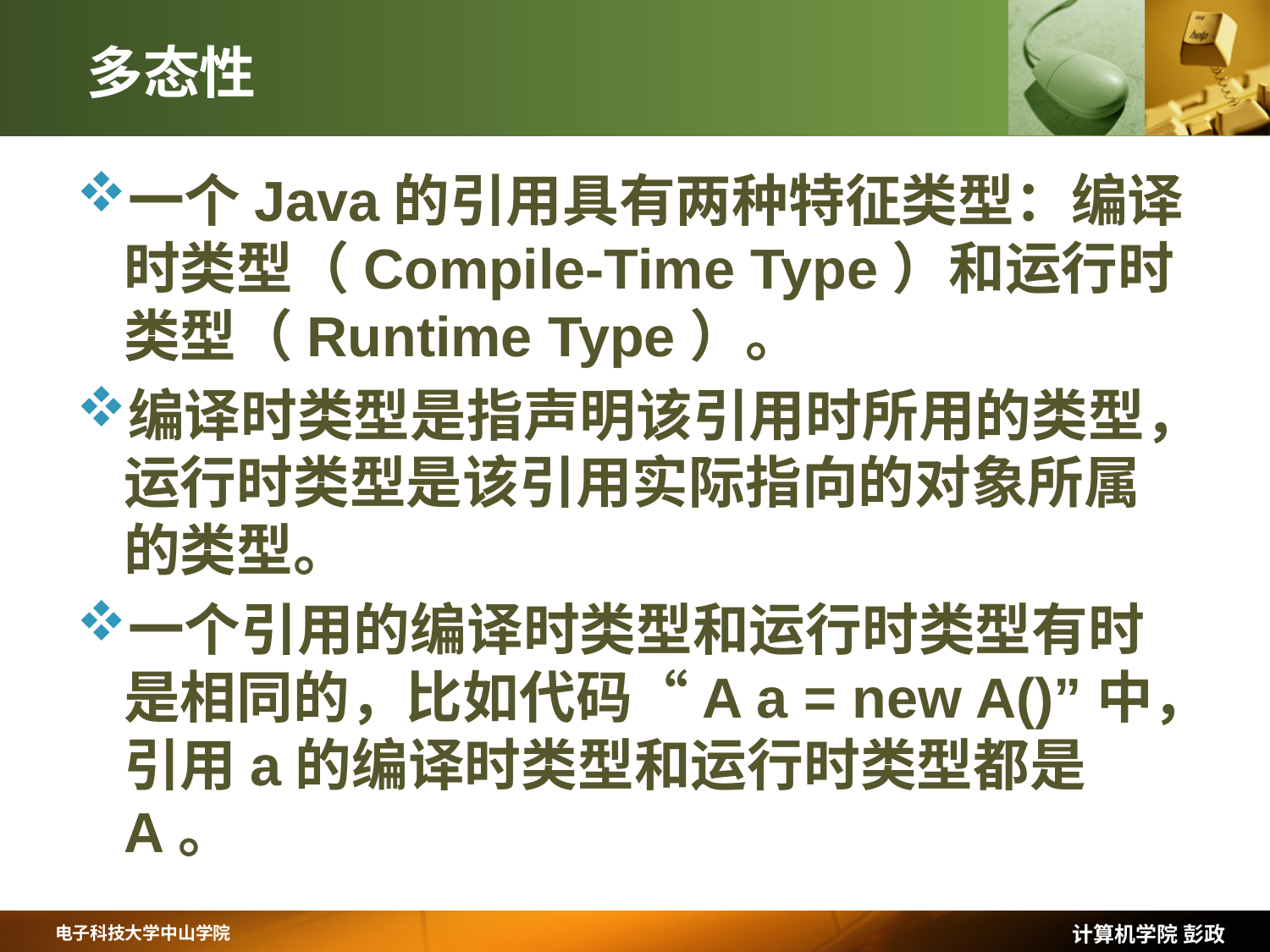

# 多态性
一个Java的引用具有两种特征类型：编译时类型（Compile-Time Type）和运行时类型（Runtime Type）。
编译时类型是指声明该引用时所用的类型，运行时类型是该引用实际指向的对象所属的类型。
一个引用的编译时类型和运行时类型有时是相同的，比如代码“A a = new A()”中，引用a的编译时类型和运行时类型都是A。
计算机学院 彭政
电子科技大学中山学院